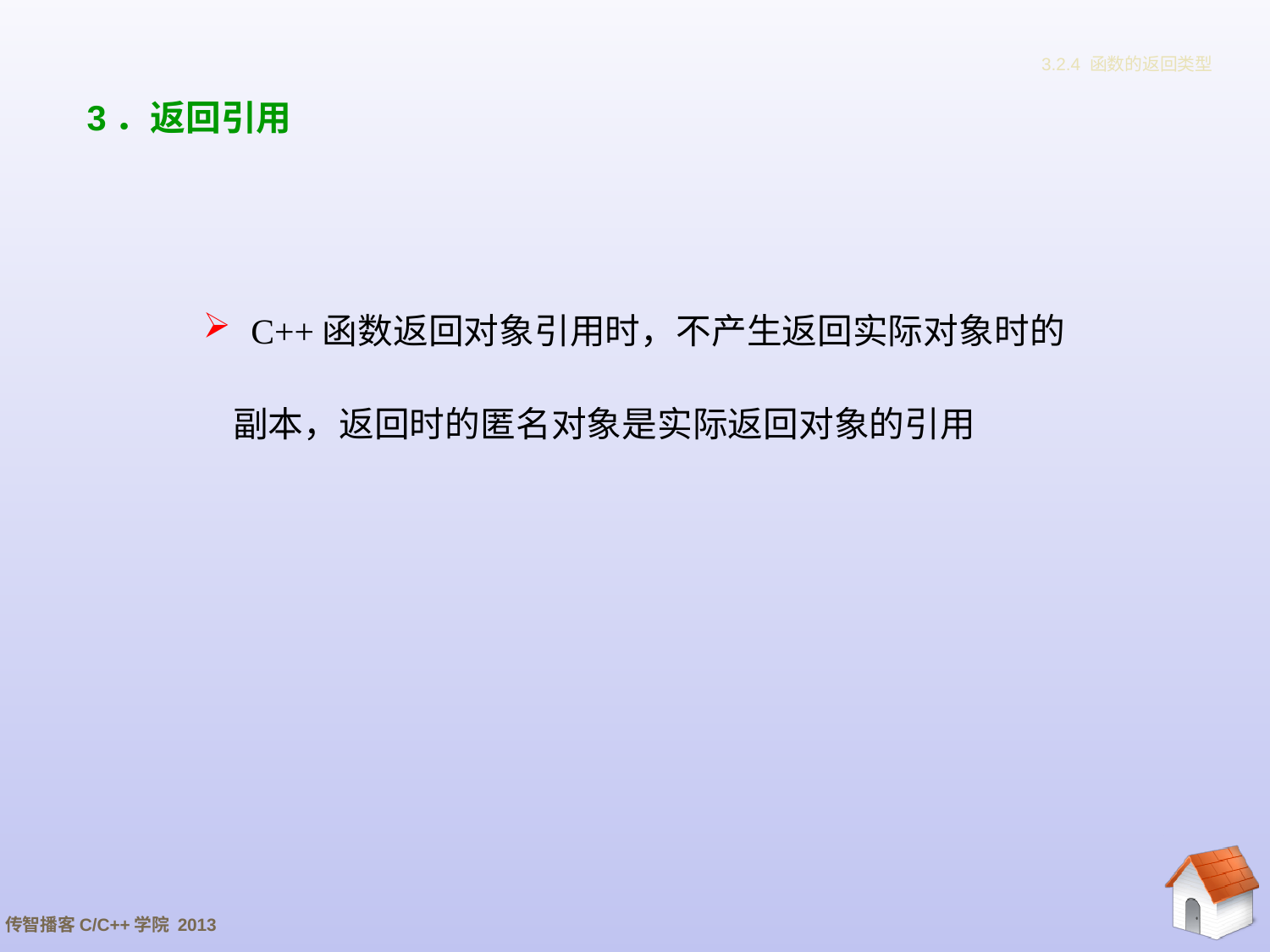

# 3.2.4 函数的返回类型
3．返回引用
  C++函数返回对象引用时，不产生返回实际对象时的副本，返回时的匿名对象是实际返回对象的引用